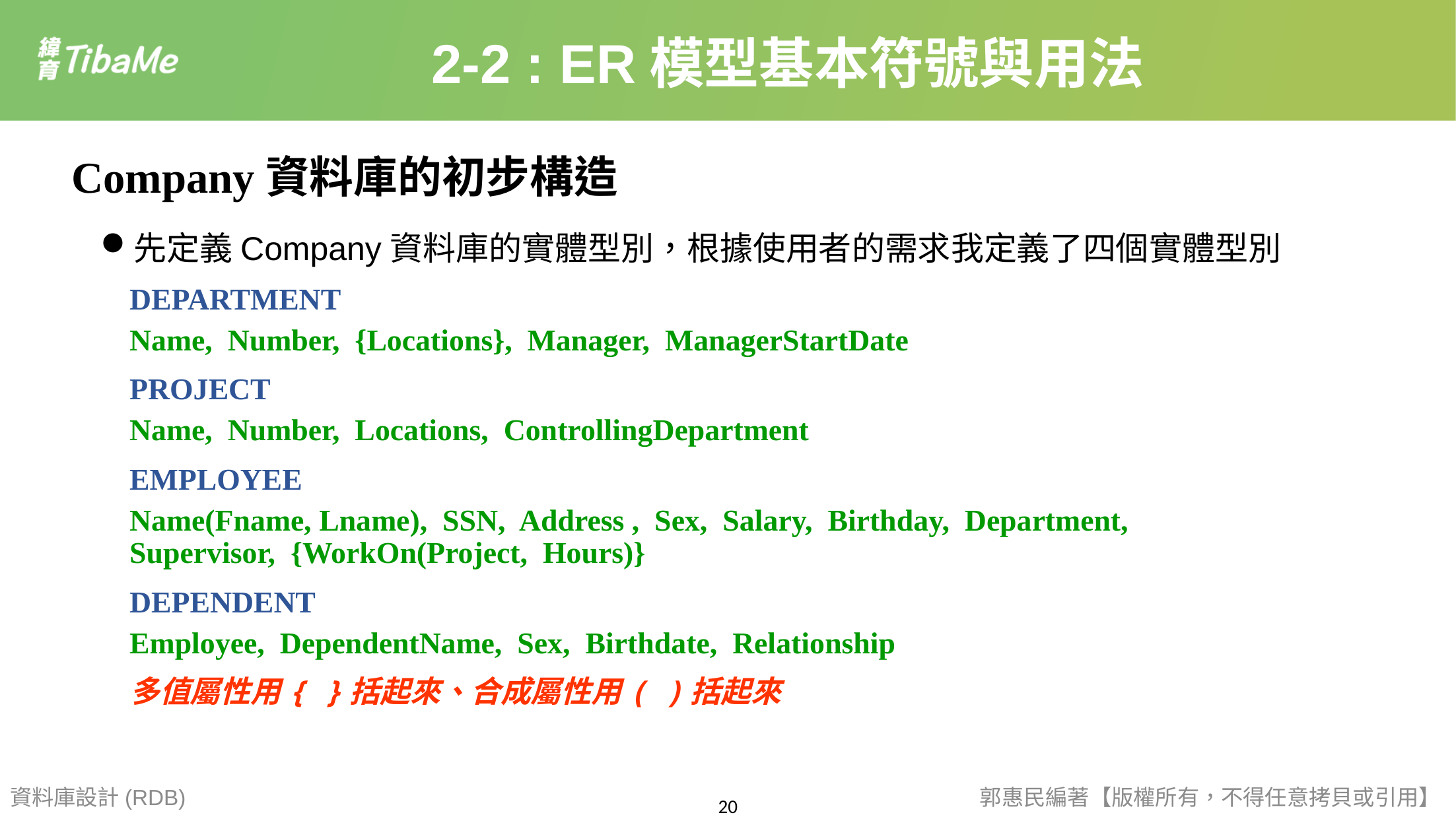

2-2 : ER模型基本符號與用法

Company資料庫的初步構造
先定義Company資料庫的實體型別，根據使用者的需求我定義了四個實體型別
DEPARTMENT
Name,  Number,  {Locations},  Manager,  ManagerStartDate
PROJECT
Name,  Number,  Locations,  ControllingDepartment
EMPLOYEE
Name(Fname, Lname),  SSN,  Address ,  Sex,  Salary,  Birthday,  Department,
Supervisor,  {WorkOn(Project,  Hours)}
DEPENDENT
Employee,  DependentName,  Sex,  Birthdate,  Relationship
多值屬性用{ }括起來、合成屬性用( )括起來
資料庫設計(RDB)
郭惠民編著【版權所有，不得任意拷貝或引用】